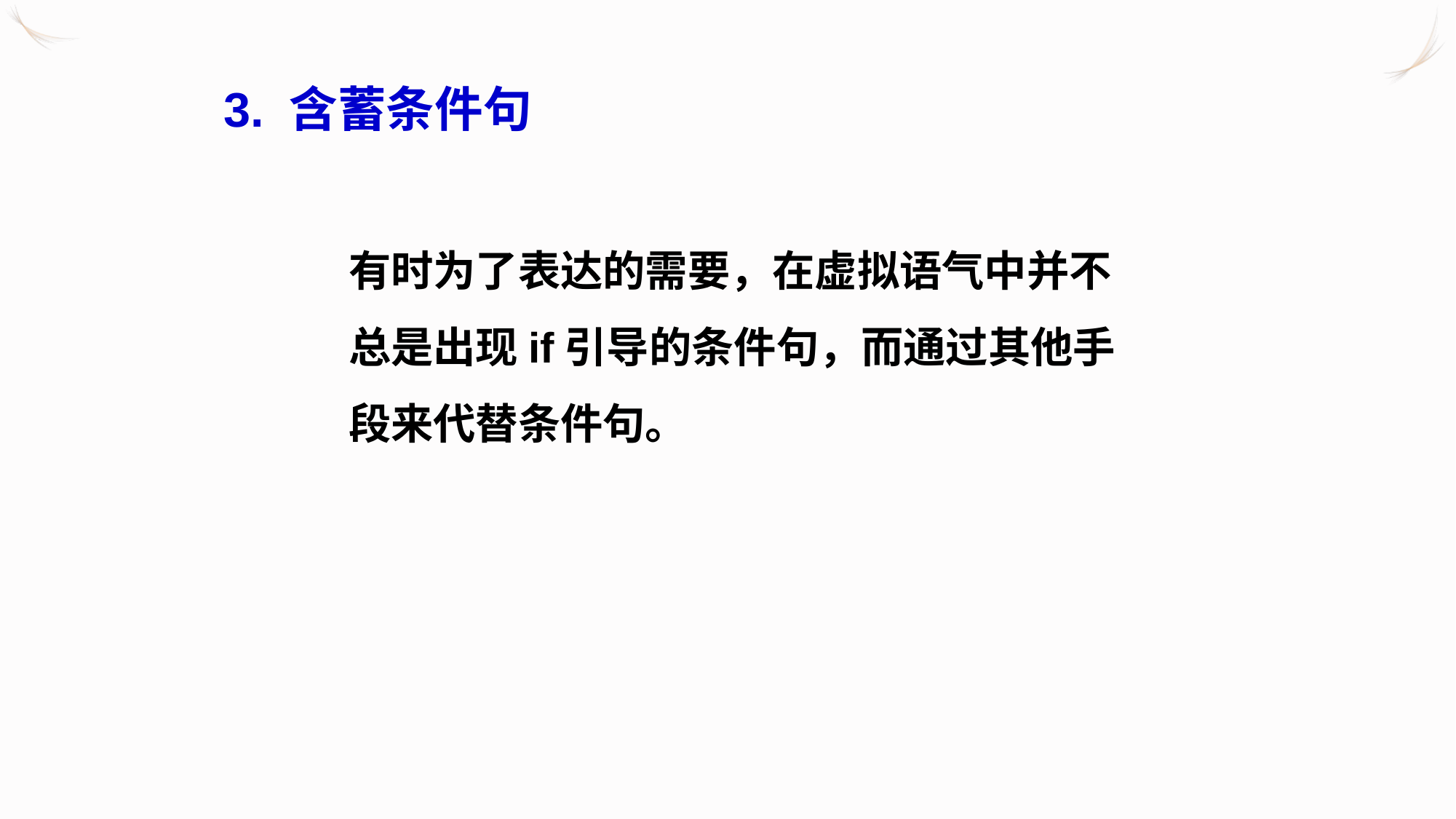

3. 含蓄条件句
有时为了表达的需要，在虚拟语气中并不总是出现if引导的条件句，而通过其他手段来代替条件句。